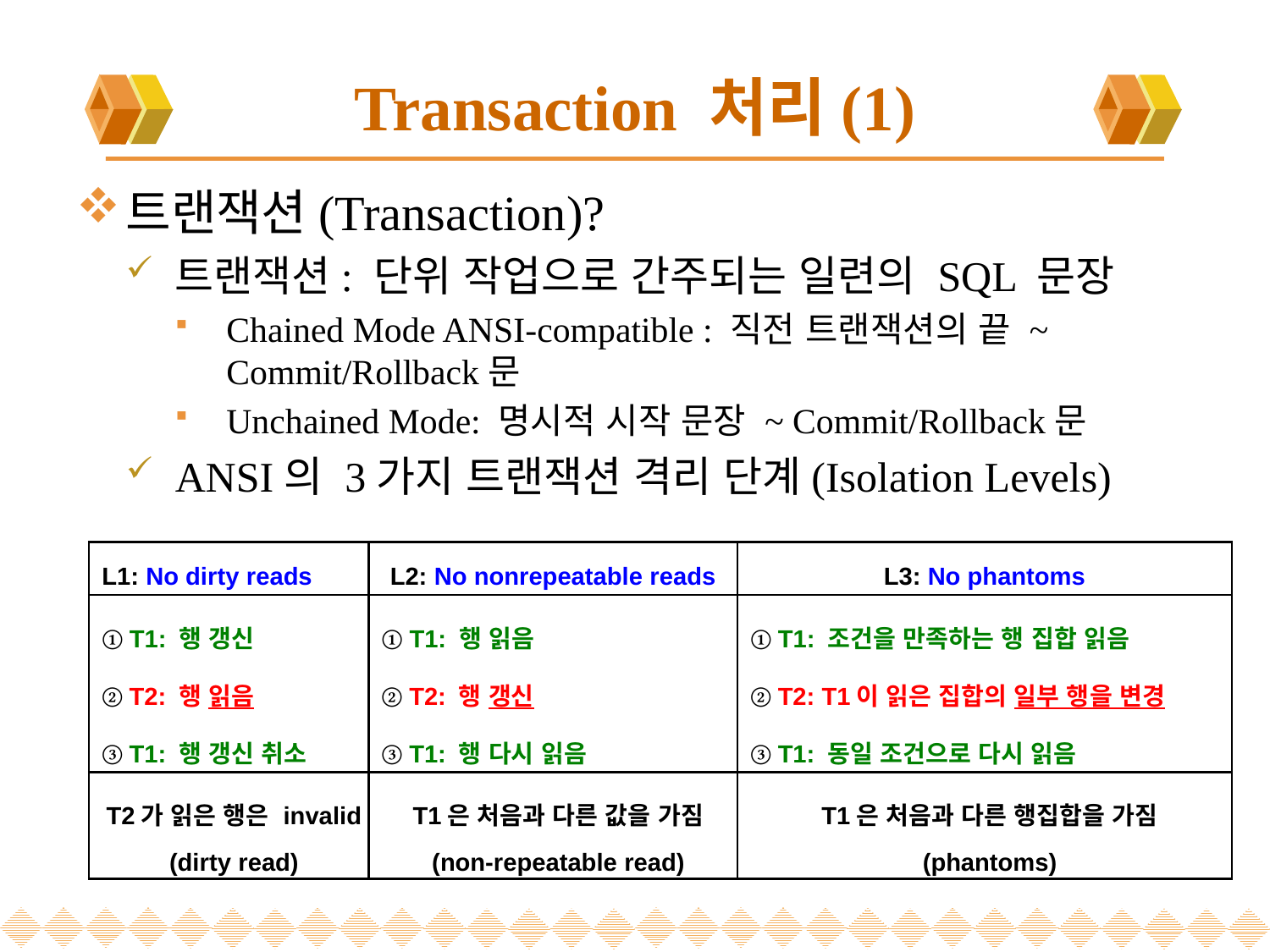

# Transaction 처리(1)
트랜잭션(Transaction)?
트랜잭션: 단위 작업으로 간주되는 일련의 SQL 문장
Chained Mode ANSI-compatible : 직전 트랜잭션의 끝 ~ Commit/Rollback문
Unchained Mode: 명시적 시작 문장 ~ Commit/Rollback문
ANSI의 3가지 트랜잭션 격리 단계(Isolation Levels)
| L1: No dirty reads | L2: No nonrepeatable reads | L3: No phantoms |
| --- | --- | --- |
| ① T1: 행 갱신 ② T2: 행 읽음 ③ T1: 행 갱신 취소 | ① T1: 행 읽음 ② T2: 행 갱신 ③ T1: 행 다시 읽음 | ① T1: 조건을 만족하는 행 집합 읽음 ② T2: T1이 읽은 집합의 일부 행을 변경 ③ T1: 동일 조건으로 다시 읽음 |
| T2가 읽은 행은 invalid (dirty read) | T1은 처음과 다른 값을 가짐 (non-repeatable read) | T1은 처음과 다른 행집합을 가짐 (phantoms) |